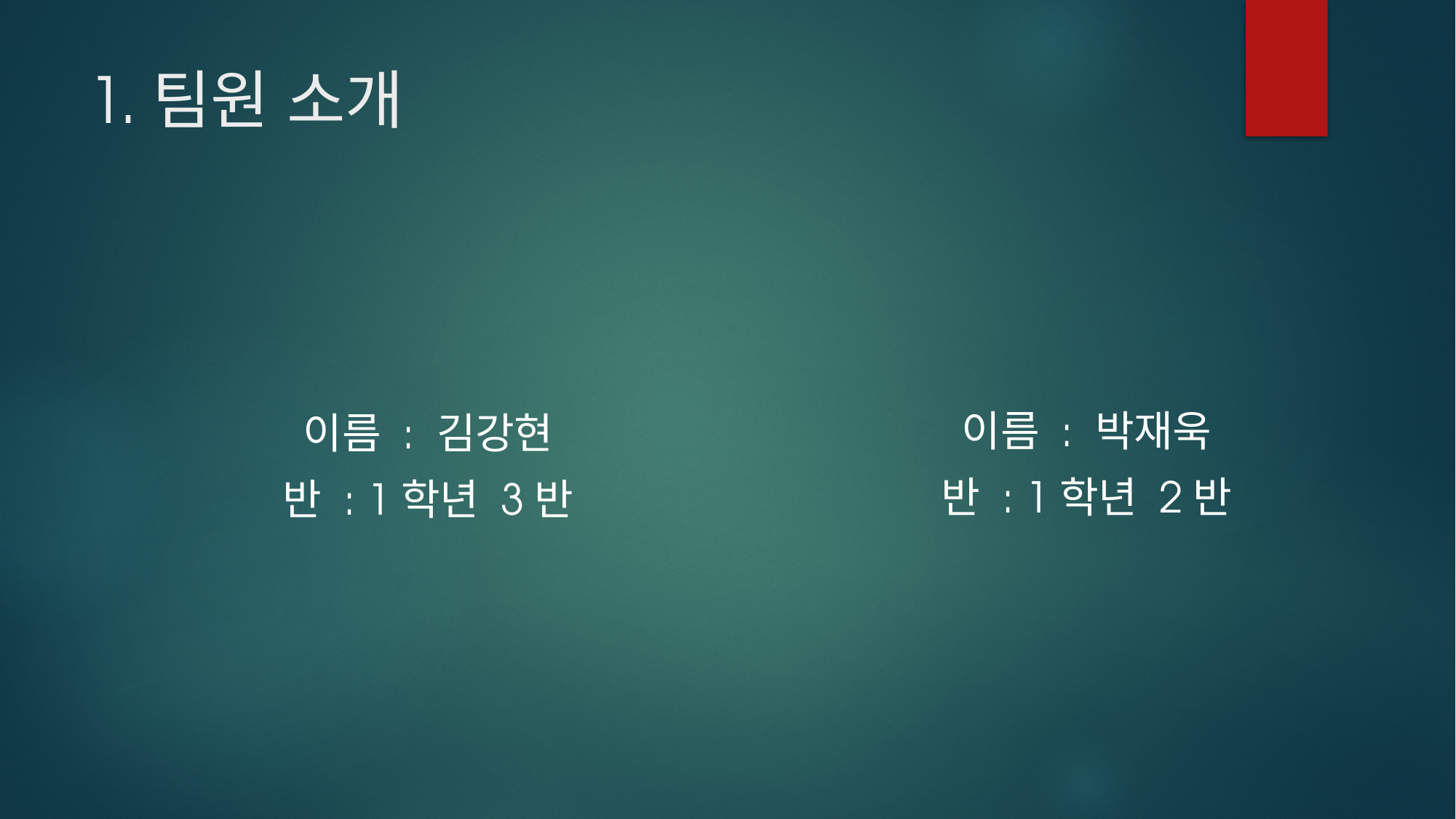

# 1.팀원 소개
이름 : 김강현
반 : 1학년 3반
이름 : 박재욱
반 : 1학년 2반